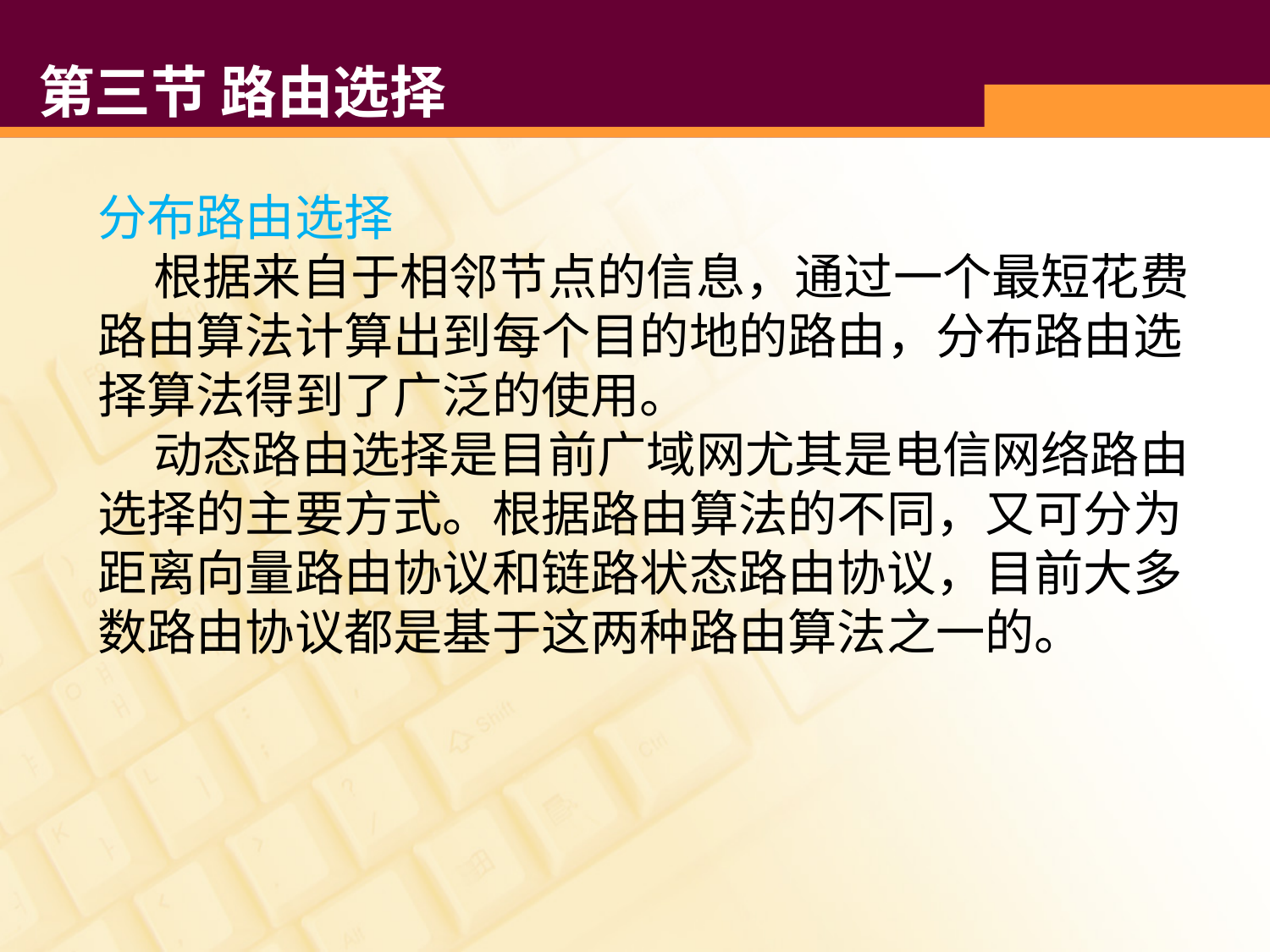

# 第三节 路由选择
分布路由选择
    根据来自于相邻节点的信息，通过一个最短花费路由算法计算出到每个目的地的路由，分布路由选择算法得到了广泛的使用。
    动态路由选择是目前广域网尤其是电信网络路由选择的主要方式。根据路由算法的不同，又可分为距离向量路由协议和链路状态路由协议，目前大多数路由协议都是基于这两种路由算法之一的。